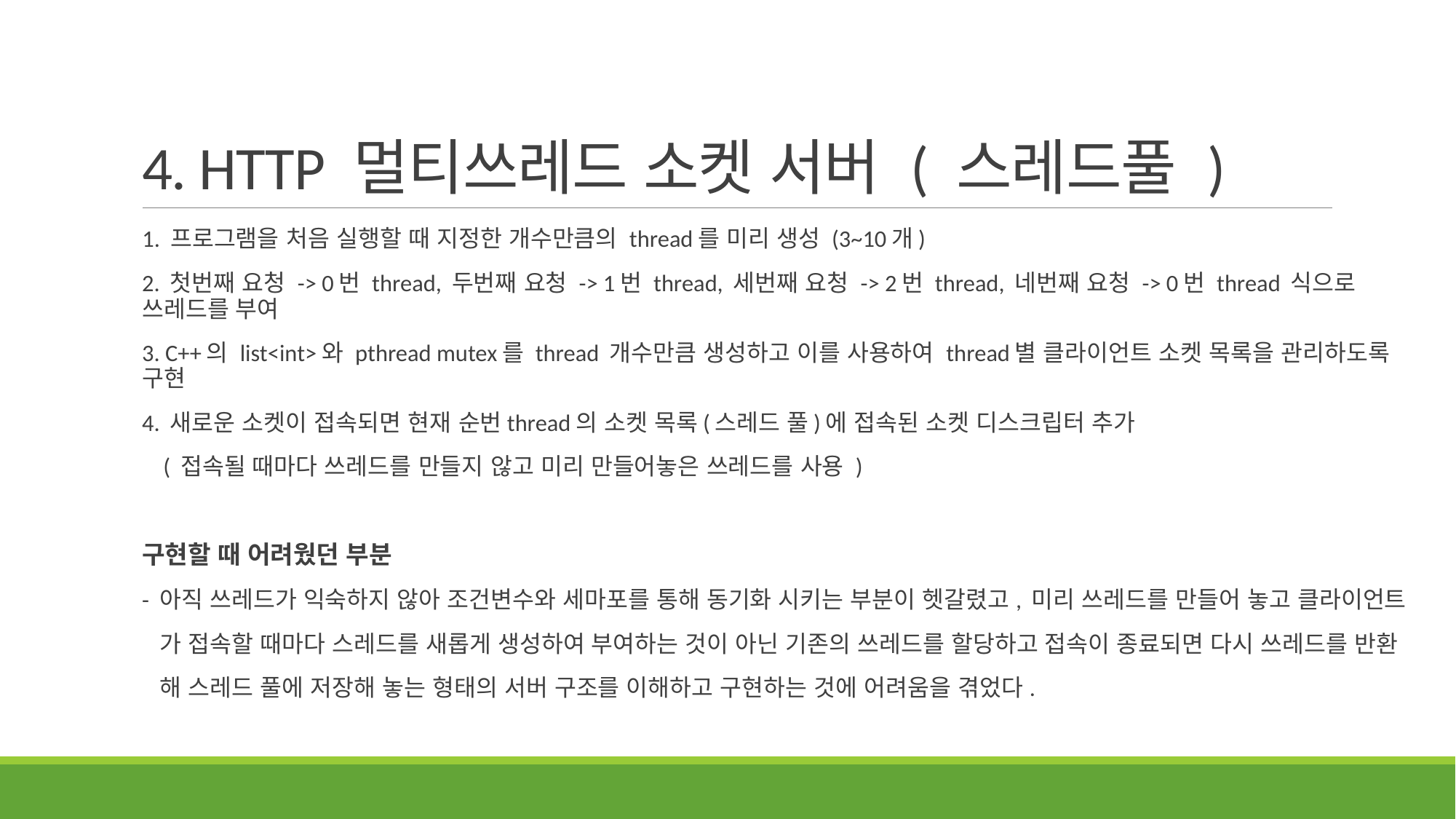

# 4. HTTP 멀티쓰레드 소켓 서버 ( 스레드풀 )
  1. 프로그램을 처음 실행할 때 지정한 개수만큼의 thread를 미리 생성 (3~10개)
2. 첫번째 요청 -> 0번 thread, 두번째 요청 -> 1번 thread, 세번째 요청 -> 2번 thread, 네번째 요청 -> 0번 thread 식으로 쓰레드를 부여
3. C++의 list<int>와 pthread mutex를 thread 개수만큼 생성하고 이를 사용하여 thread별 클라이언트 소켓 목록을 관리하도록 구현
4. 새로운 소켓이 접속되면 현재 순번thread의 소켓 목록(스레드 풀)에 접속된 소켓 디스크립터 추가
    ( 접속될 때마다 쓰레드를 만들지 않고 미리 만들어놓은 쓰레드를 사용 )

구현할 때 어려웠던 부분
- 아직 쓰레드가 익숙하지 않아 조건변수와 세마포를 통해 동기화 시키는 부분이 헷갈렸고, 미리 쓰레드를 만들어 놓고 클라이언트
  가 접속할 때마다 스레드를 새롭게 생성하여 부여하는 것이 아닌 기존의 쓰레드를 할당하고 접속이 종료되면 다시 쓰레드를 반환
  해 스레드 풀에 저장해 놓는 형태의 서버 구조를 이해하고 구현하는 것에 어려움을 겪었다.